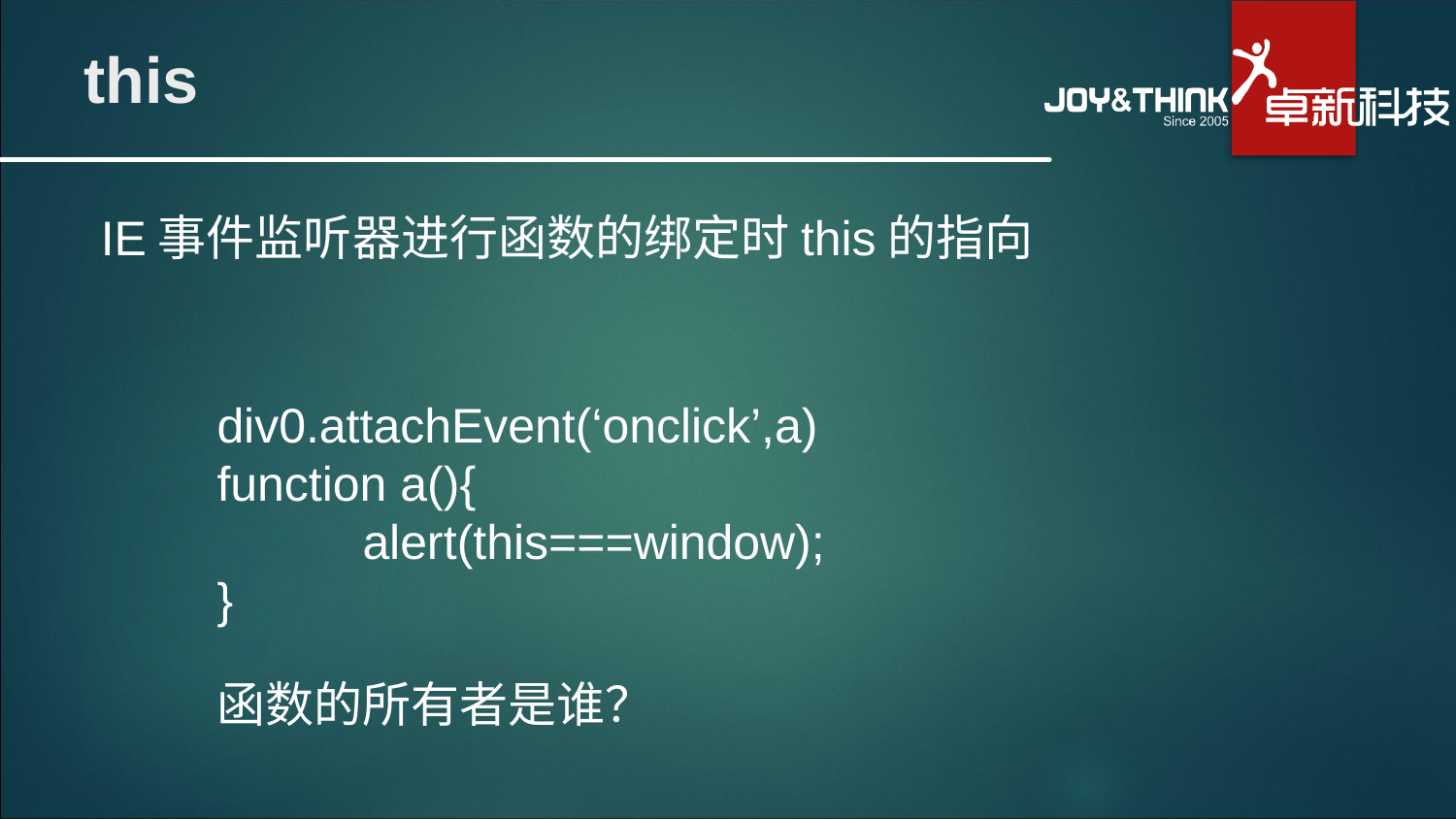

# this
IE事件监听器进行函数的绑定时this的指向
div0.attachEvent(‘onclick’,a)
function a(){
	alert(this===window);
}
函数的所有者是谁？